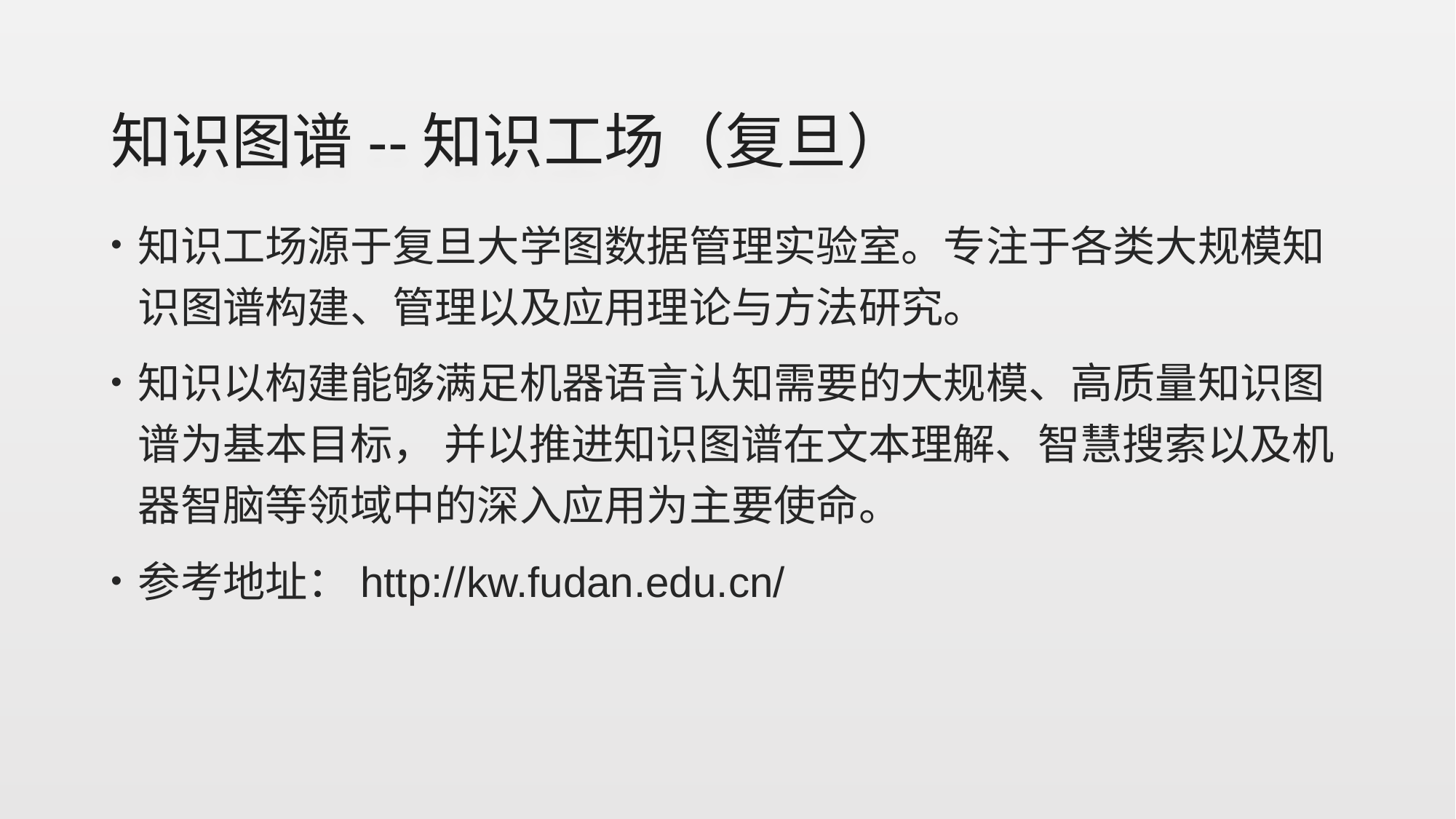

# 知识图谱--知识工场（复旦）
知识工场源于复旦大学图数据管理实验室。专注于各类大规模知识图谱构建、管理以及应用理论与方法研究。
知识以构建能够满足机器语言认知需要的大规模、高质量知识图谱为基本目标， 并以推进知识图谱在文本理解、智慧搜索以及机器智脑等领域中的深入应用为主要使命。
参考地址：http://kw.fudan.edu.cn/